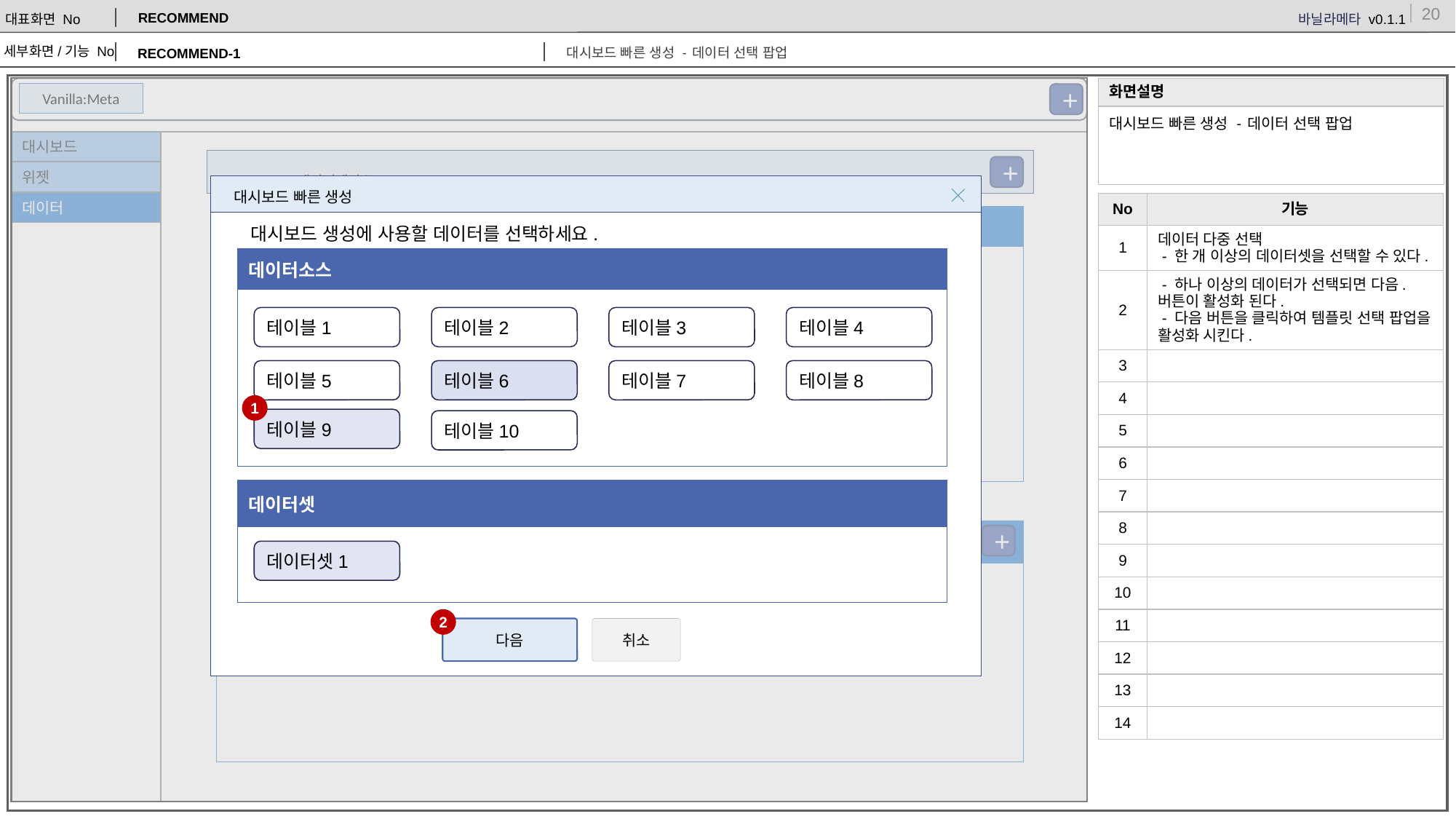

RECOMMEND
RECOMMEND-1
대시보드 빠른 생성 - 데이터 선택 팝업

| 화면설명 |
| --- |
| 대시보드 빠른 생성 - 데이터 선택 팝업 |
Vanilla:Meta
+
대시보드

                 데이터베이스1
+
위젯

대시보드 빠른 생성
데이터
| No | 기능 |
| --- | --- |
| 1 | 데이터 다중 선택 - 한 개 이상의 데이터셋을 선택할 수 있다. |
| 2 | - 하나 이상의 데이터가 선택되면 다음. 버튼이 활성화 된다. - 다음 버튼을 클릭하여 템플릿 선택 팝업을 활성화 시킨다. |
| 3 |  |
| 4 |  |
| 5 |  |
| 6 |  |
| 7 |  |
| 8 |  |
| 9 |  |
| 10 |  |
| 11 |  |
| 12 |  |
| 13 |  |
| 14 |  |
| 데이터 목록 |
| --- |
|  |

대시보드 생성에 사용할 데이터를 선택하세요.
| 데이터소스 |
| --- |
|  |
테이블1
테이블2
테이블3
테이블4
테이블1
테이블2
테이블3
테이블4
테이블5
테이블6
테이블7
테이블8
테이블5
테이블6
테이블7
테이블8
1
테이블9
테이블10
테이블9
테이블10
| 데이터셋 |
| --- |
|  |
| 데이터셋 |
| --- |
|  |
+
데이터셋1
데이터셋1
2
다음
취소